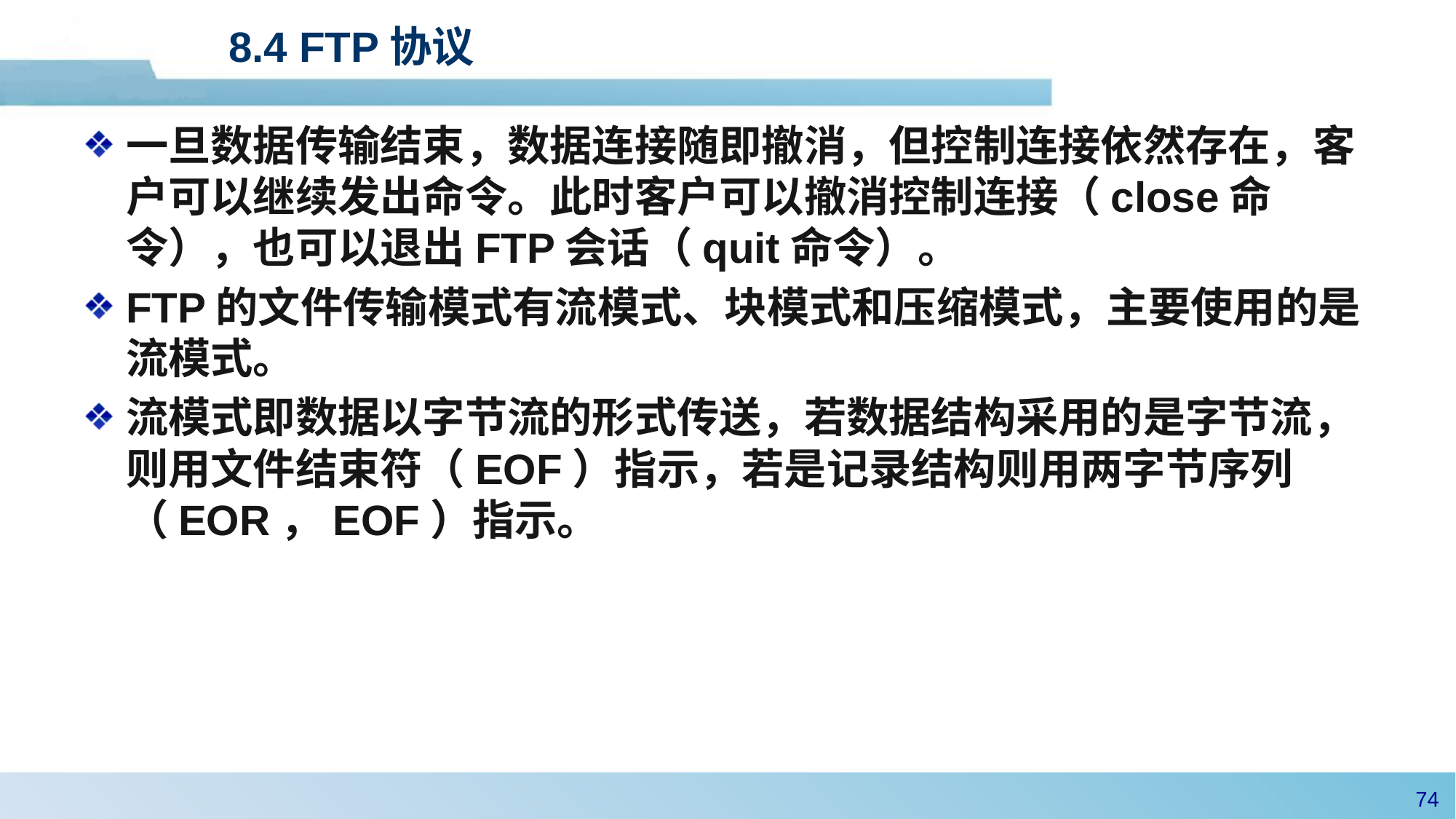

# 8.4 FTP协议
一旦数据传输结束，数据连接随即撤消，但控制连接依然存在，客户可以继续发出命令。此时客户可以撤消控制连接（close命令），也可以退出FTP会话（quit命令）。
FTP的文件传输模式有流模式、块模式和压缩模式，主要使用的是流模式。
流模式即数据以字节流的形式传送，若数据结构采用的是字节流，则用文件结束符（EOF）指示，若是记录结构则用两字节序列（EOR，EOF）指示。
74